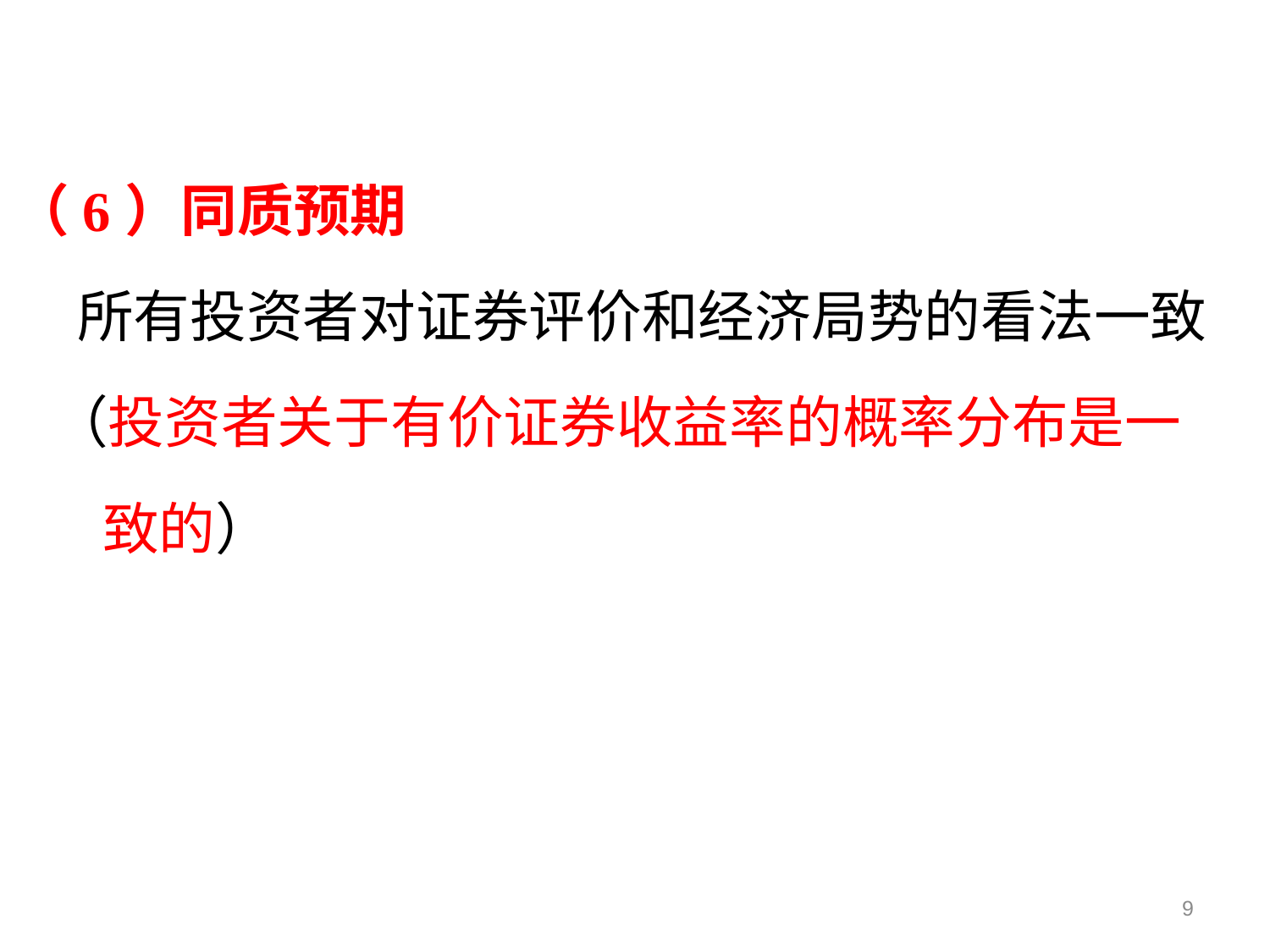

（6）同质预期
    所有投资者对证券评价和经济局势的看法一致
  （投资者关于有价证券收益率的概率分布是一
      致的）
9